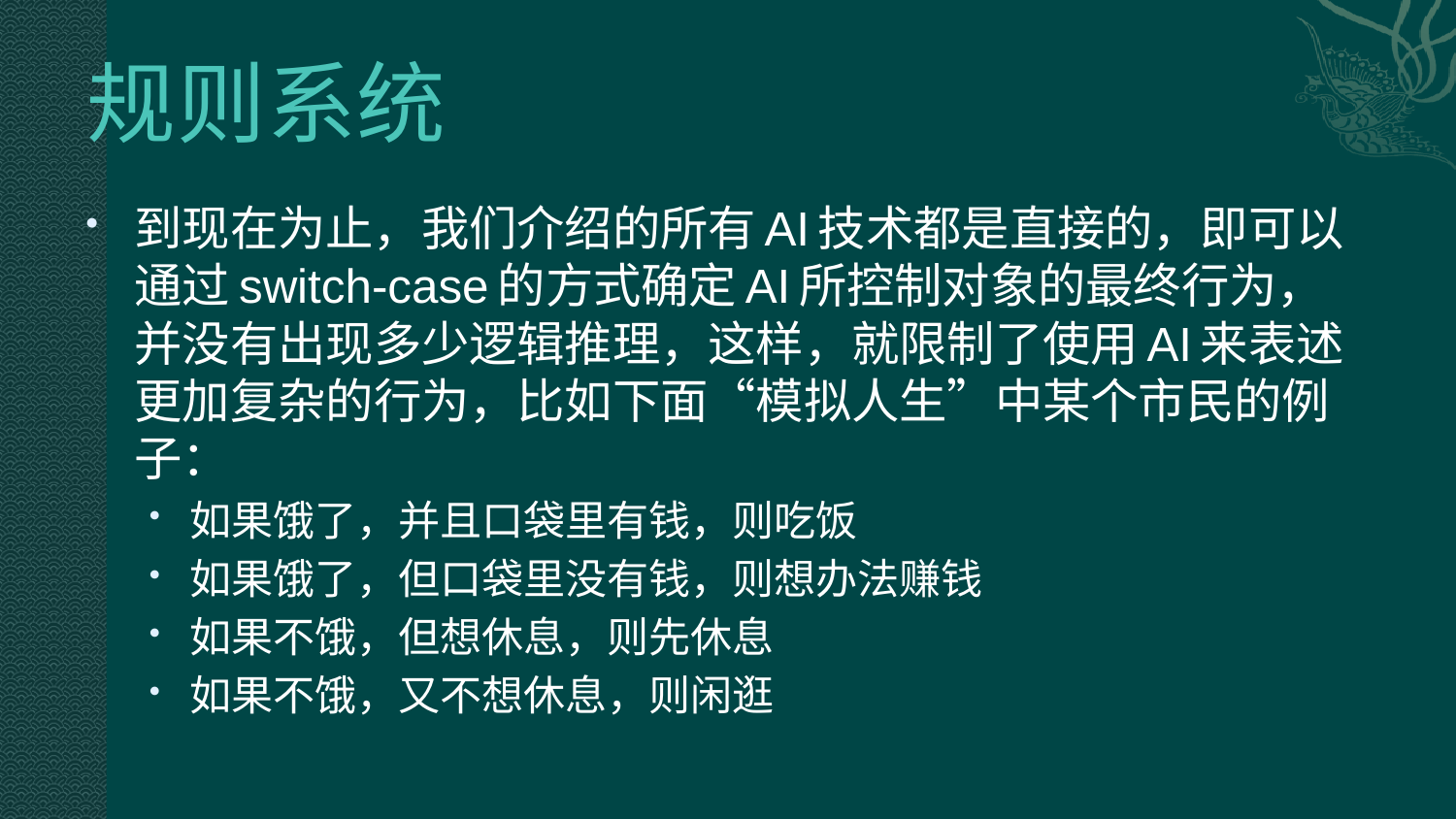

# 规则系统
到现在为止，我们介绍的所有AI技术都是直接的，即可以通过switch-case的方式确定AI所控制对象的最终行为，并没有出现多少逻辑推理，这样，就限制了使用AI来表述更加复杂的行为，比如下面“模拟人生”中某个市民的例子：
如果饿了，并且口袋里有钱，则吃饭
如果饿了，但口袋里没有钱，则想办法赚钱
如果不饿，但想休息，则先休息
如果不饿，又不想休息，则闲逛